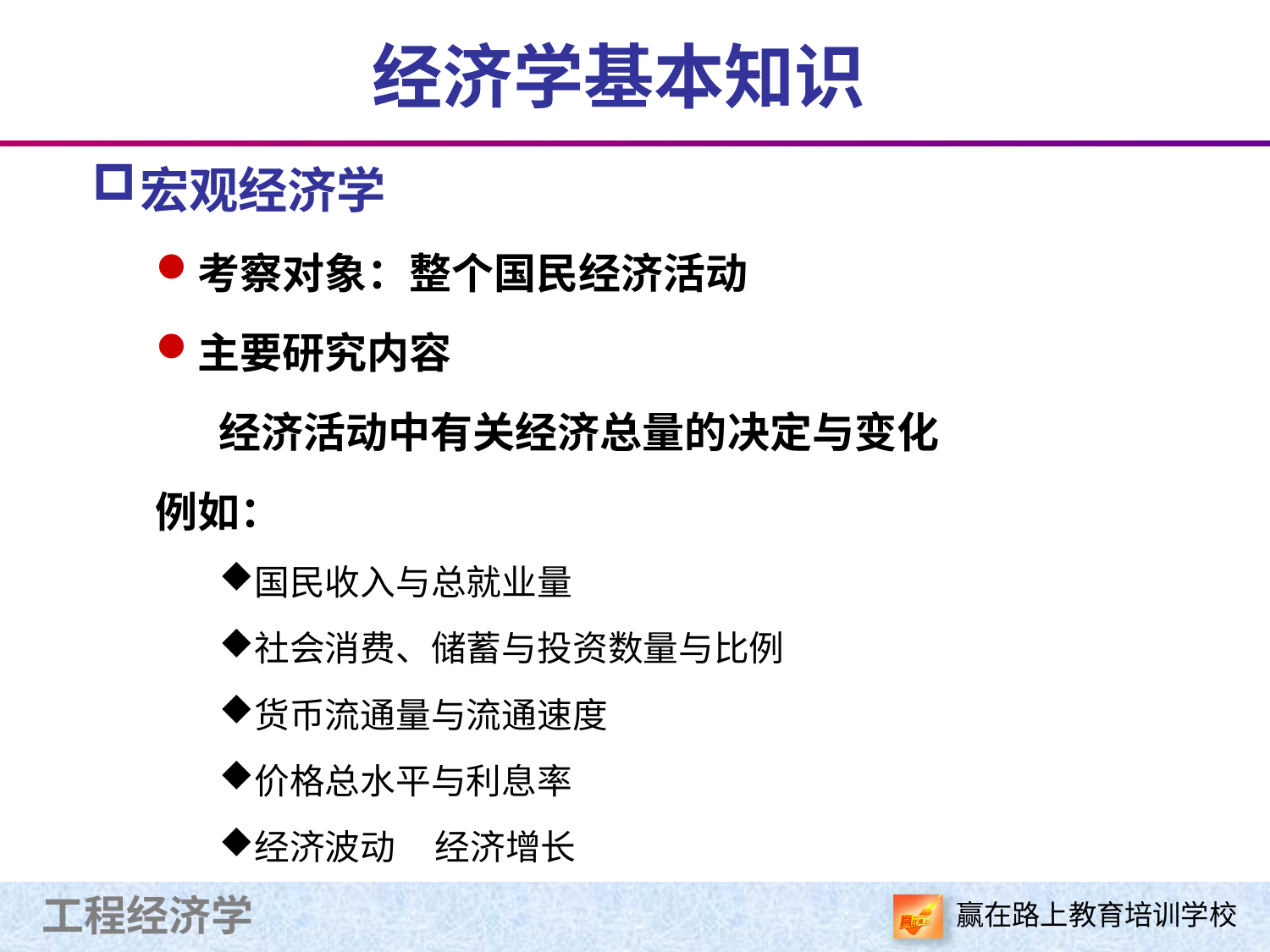

# 经济学基本知识
宏观经济学
考察对象：整个国民经济活动
主要研究内容
经济活动中有关经济总量的决定与变化
例如：
国民收入与总就业量
社会消费、储蓄与投资数量与比例
货币流通量与流通速度
价格总水平与利息率
经济波动     经济增长